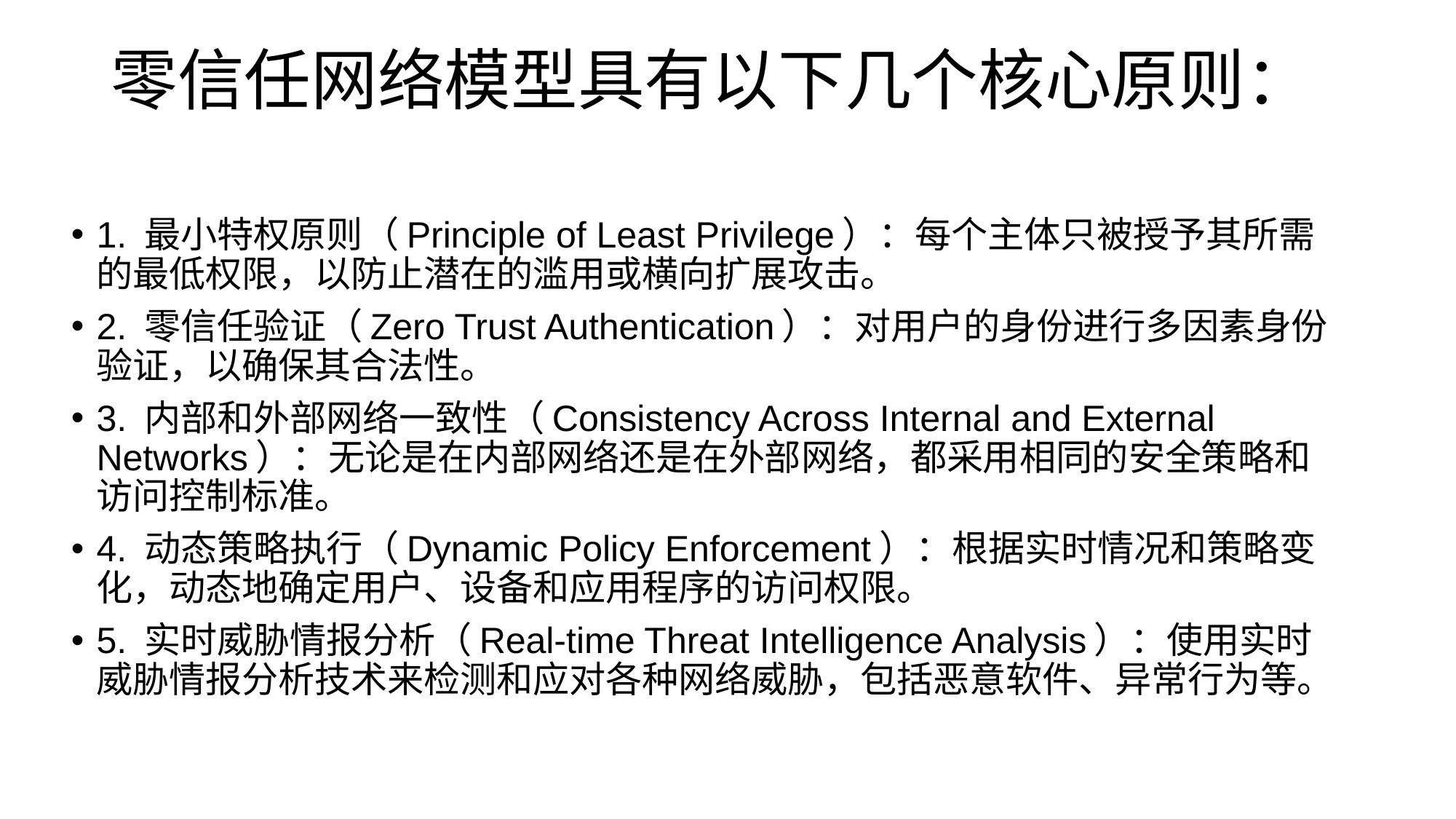

# 零信任网络模型具有以下几个核心原则：

1. 最小特权原则（Principle of Least Privilege）：每个主体只被授予其所需的最低权限，以防止潜在的滥用或横向扩展攻击。
2. 零信任验证（Zero Trust Authentication）：对用户的身份进行多因素身份验证，以确保其合法性。
3. 内部和外部网络一致性（Consistency Across Internal and External Networks）：无论是在内部网络还是在外部网络，都采用相同的安全策略和访问控制标准。
4. 动态策略执行（Dynamic Policy Enforcement）：根据实时情况和策略变化，动态地确定用户、设备和应用程序的访问权限。
5. 实时威胁情报分析（Real-time Threat Intelligence Analysis）：使用实时威胁情报分析技术来检测和应对各种网络威胁，包括恶意软件、异常行为等。